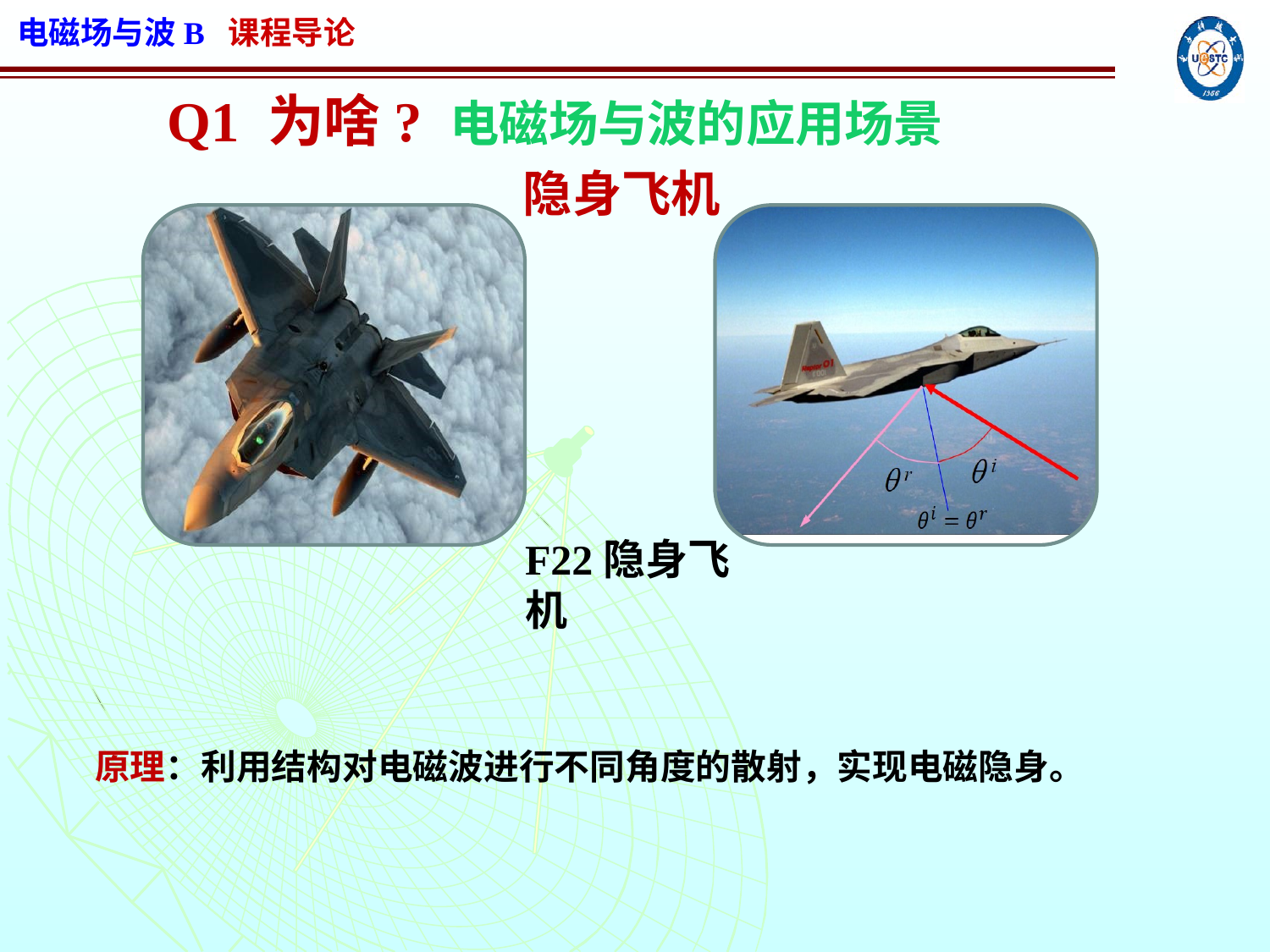

Q1 为啥? 电磁场与波的应用场景
隐身飞机

F22隐身飞机
原理：利用结构对电磁波进行不同角度的散射，实现电磁隐身。